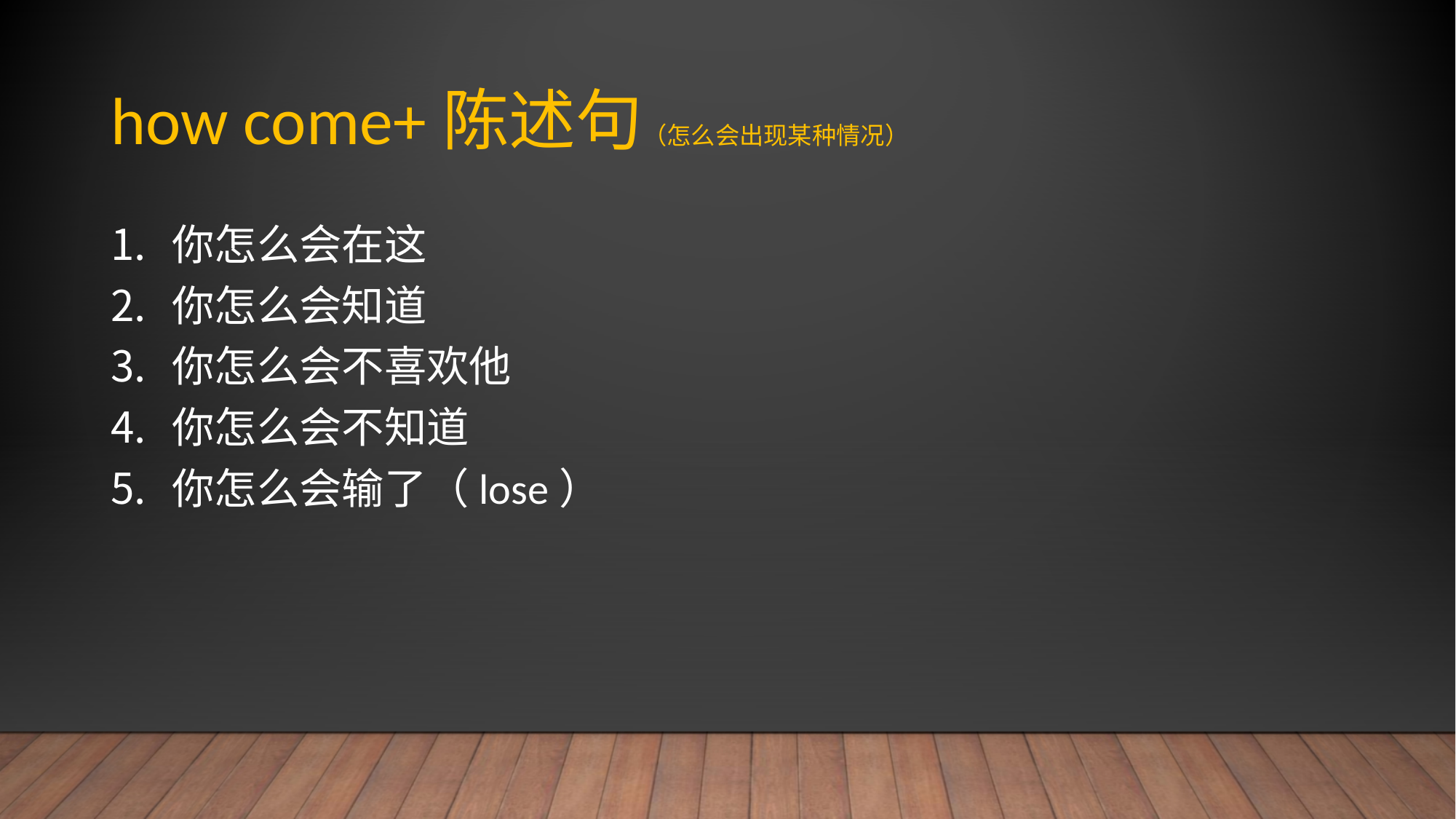

# how come+陈述句（怎么会出现某种情况）
你怎么会在这
你怎么会知道
你怎么会不喜欢他
你怎么会不知道
你怎么会输了（lose）